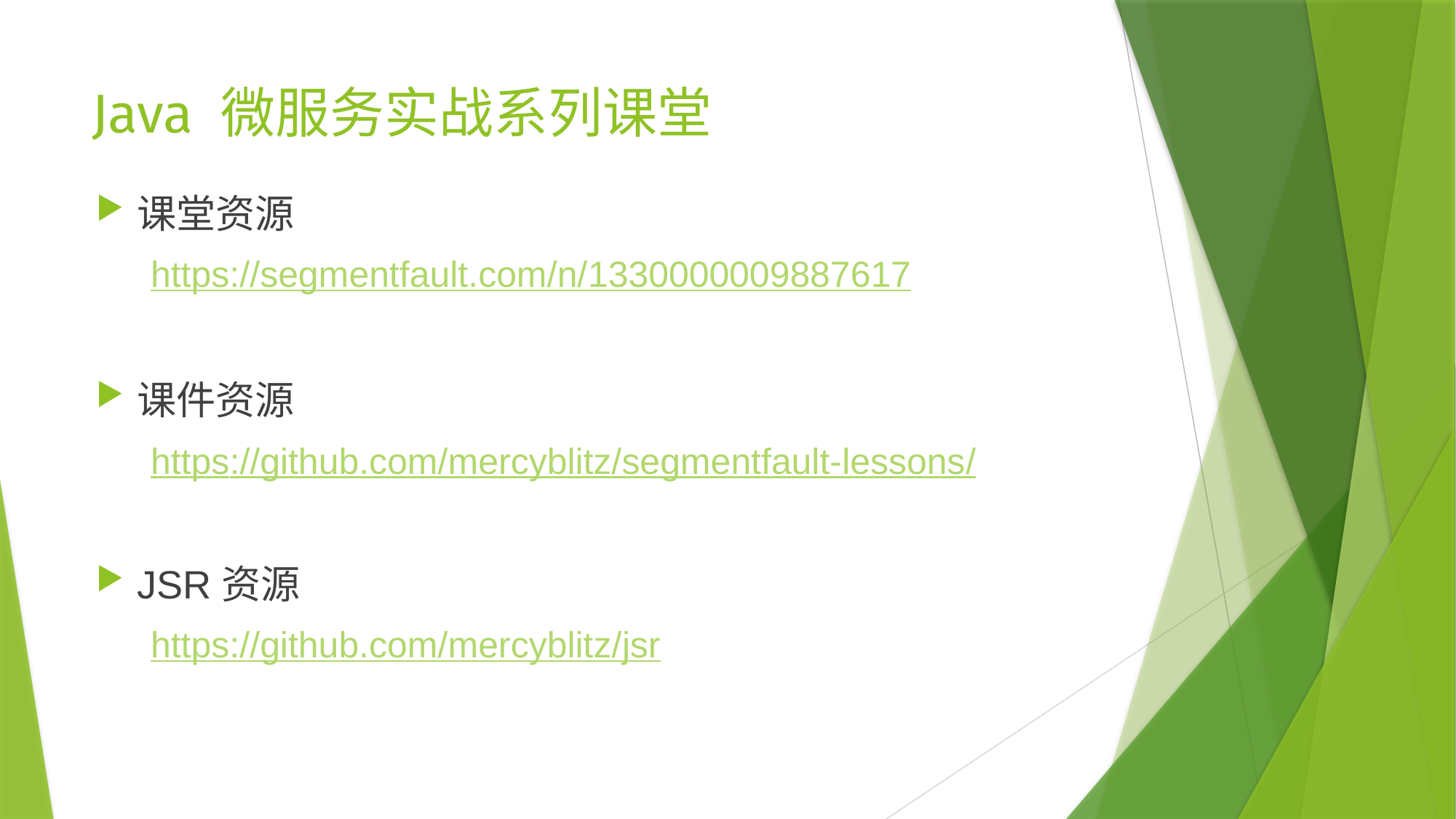

# Java 微服务实战系列课堂
课堂资源
https://segmentfault.com/n/1330000009887617

课件资源
https://github.com/mercyblitz/segmentfault-lessons/

JSR资源
https://github.com/mercyblitz/jsr